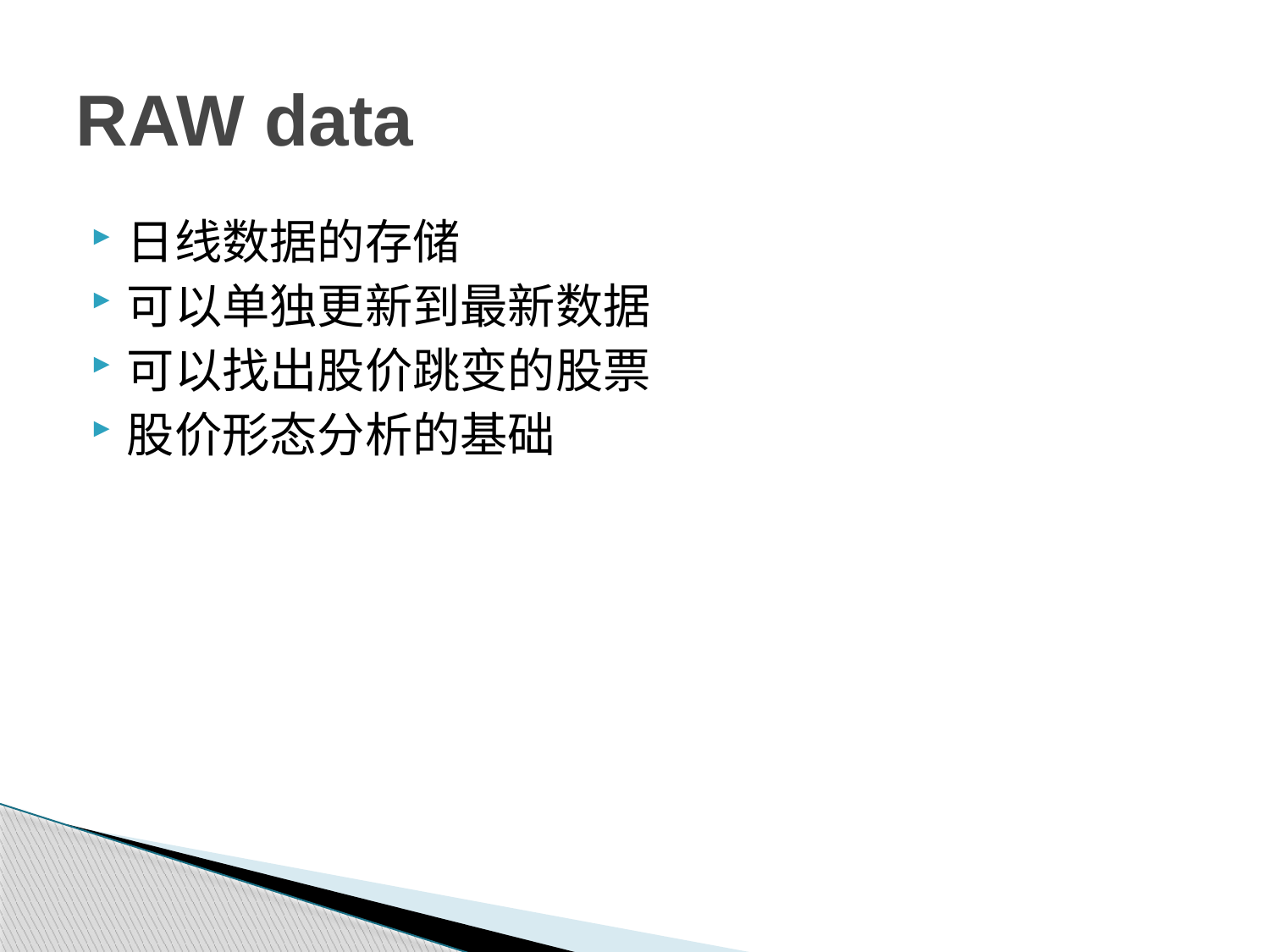

# RAW data
日线数据的存储
可以单独更新到最新数据
可以找出股价跳变的股票
股价形态分析的基础